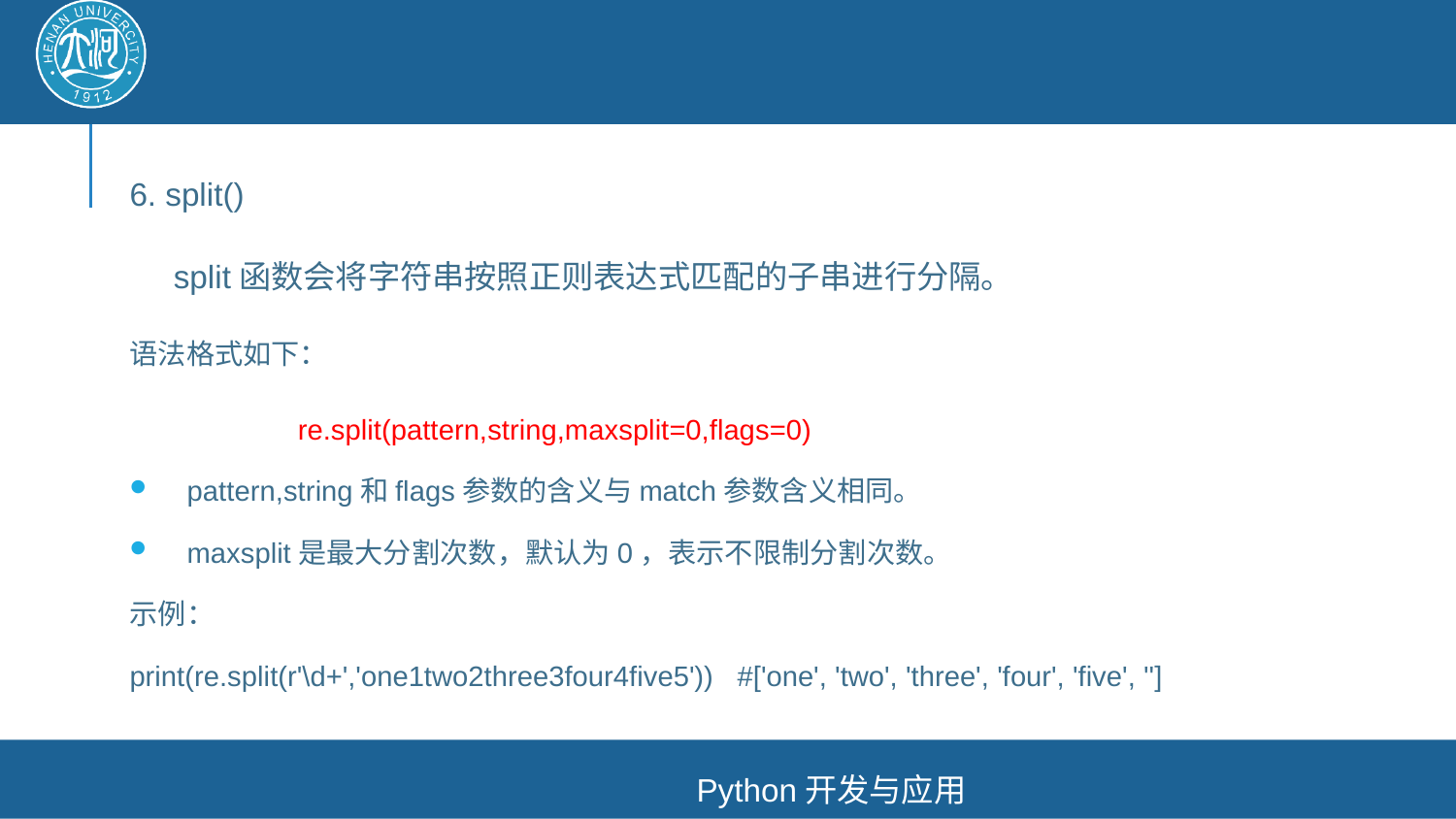

#
6. split()
     split函数会将字符串按照正则表达式匹配的子串进行分隔。
语法格式如下：
                     re.split(pattern,string,maxsplit=0,flags=0)
pattern,string和flags参数的含义与match参数含义相同。
maxsplit是最大分割次数，默认为0，表示不限制分割次数。
示例：
print(re.split(r'\d+','one1two2three3four4five5'))   #['one', 'two', 'three', 'four', 'five', '']

Python开发与应用
58